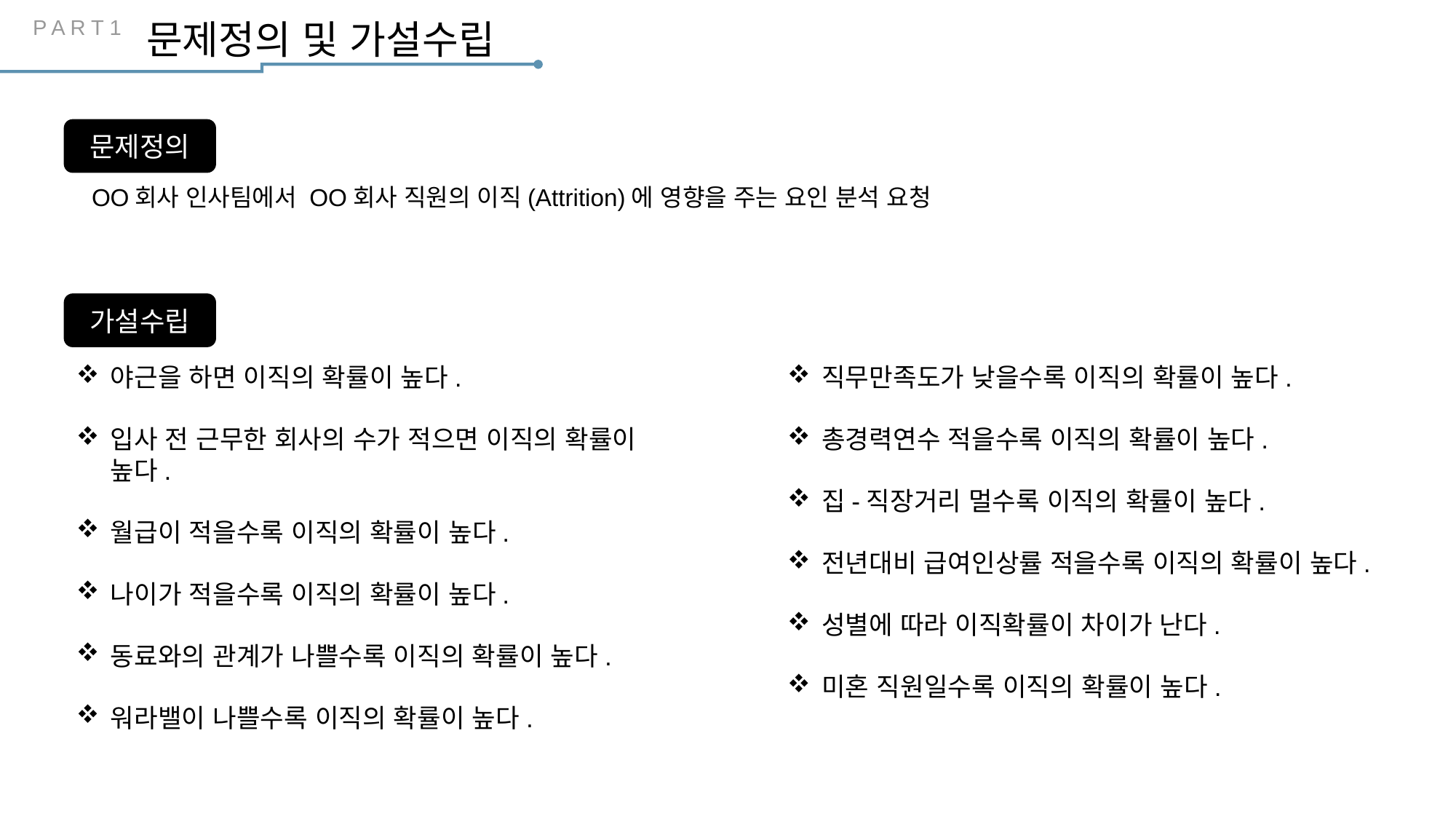

P A R T 1
문제정의 및 가설수립
문제정의
 OO회사 인사팀에서 OO회사 직원의 이직(Attrition)에 영향을 주는 요인 분석 요청
가설수립
직무만족도가 낮을수록 이직의 확률이 높다.

총경력연수 적을수록 이직의 확률이 높다.

집-직장거리 멀수록 이직의 확률이 높다.

전년대비 급여인상률 적을수록 이직의 확률이 높다.

성별에 따라 이직확률이 차이가 난다.

미혼 직원일수록 이직의 확률이 높다.
야근을 하면 이직의 확률이 높다.

입사 전 근무한 회사의 수가 적으면 이직의 확률이 높다.

월급이 적을수록 이직의 확률이 높다.

나이가 적을수록 이직의 확률이 높다.

동료와의 관계가 나쁠수록 이직의 확률이 높다.

워라밸이 나쁠수록 이직의 확률이 높다.